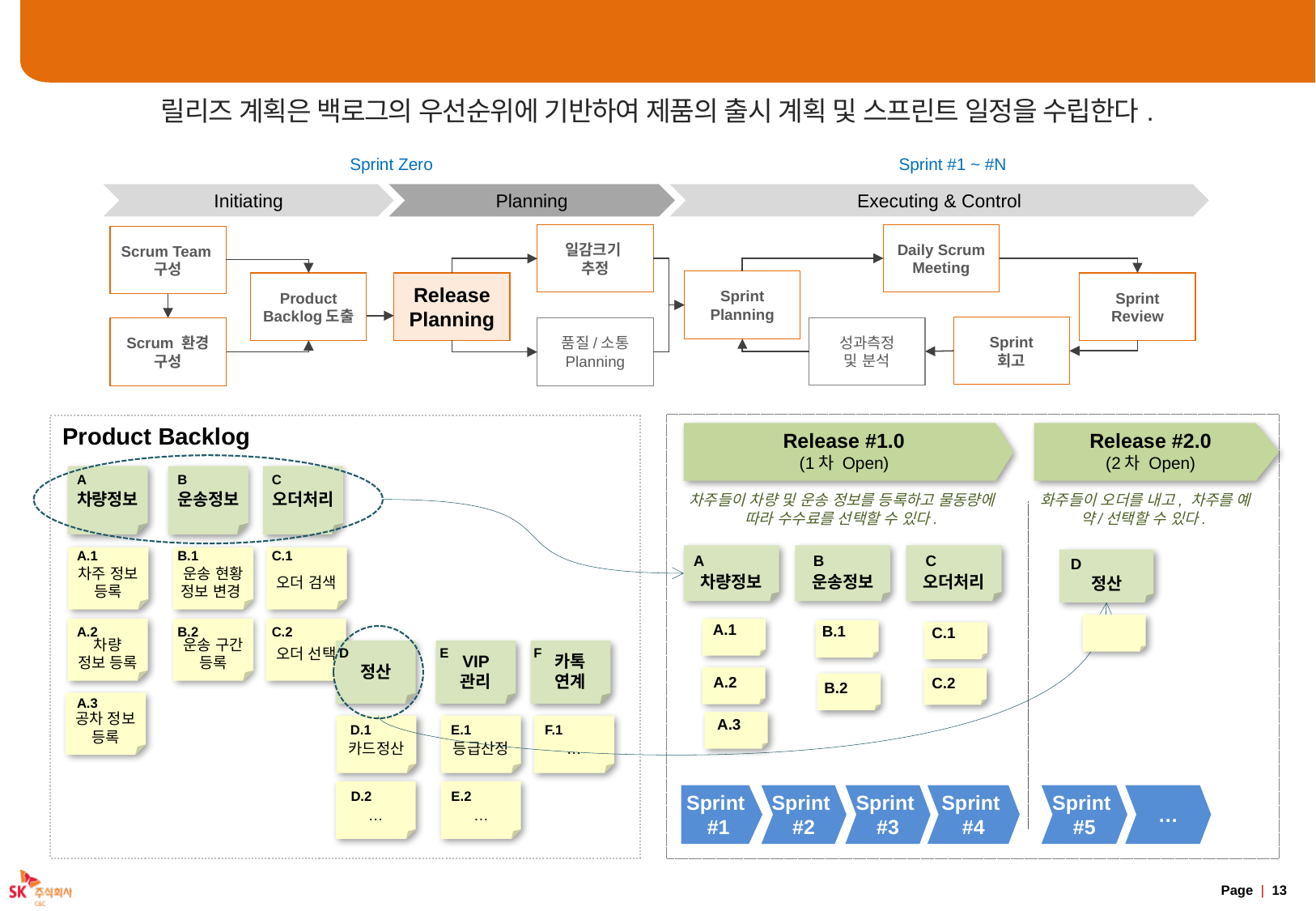

# Agile Delivery Process – Release Planning
릴리즈 계획은 백로그의 우선순위에 기반하여 제품의 출시 계획 및 스프린트 일정을 수립한다.
Sprint Zero
Sprint #1 ~ #N
Initiating
Planning
Executing & Control
Daily Scrum
Meeting
일감크기
추정
Scrum Team구성
Sprint
Planning
Product
Backlog도출
Release
Planning
Sprint
Review
Sprint
회고
성과측정
및 분석
Scrum 환경
구성
품질/소통
Planning

Release #2.0
(2차 Open)
Release #1.0
(1차 Open)
차주들이 차량 및 운송 정보를 등록하고 물동량에 따라 수수료를 선택할 수 있다.
화주들이 오더를 내고, 차주를 예약/선택할 수 있다.
A
B
C
차량정보
운송정보
오더처리
D
정산
Product Backlog

A
B
C
차량정보
운송정보
오더처리
A.1
B.1
C.1
차주 정보
등록
운송 현황 정보 변경
오더 검색
A.2
B.2
C.2
차량
정보 등록
운송 구간 등록
오더 선택
A.3
공차 정보 등록
A.1

B.1

C.1

D
E
F
정산
VIP
관리
카톡
연계
D.1
E.1
F.1
카드정산
등급산정
…
…
…
D.2
E.2
A.2

C.2

B.2

A.3

Sprint
#1
Sprint
#2
Sprint
#3
Sprint
#4
Sprint
#5
…